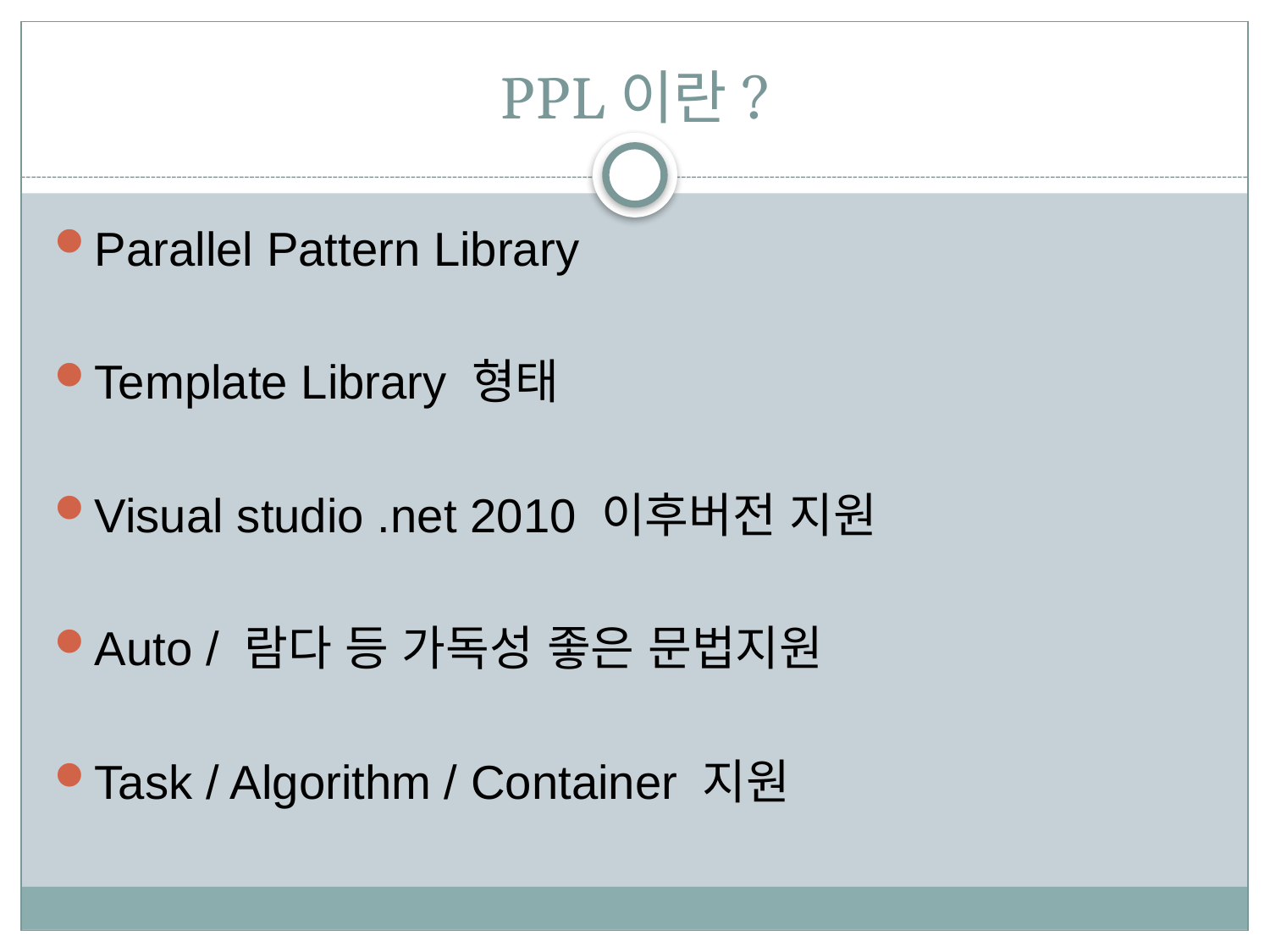

# PPL이란?
Parallel Pattern Library

Template Library 형태

Visual studio .net 2010 이후버전 지원

Auto / 람다 등 가독성 좋은 문법지원

Task / Algorithm / Container 지원